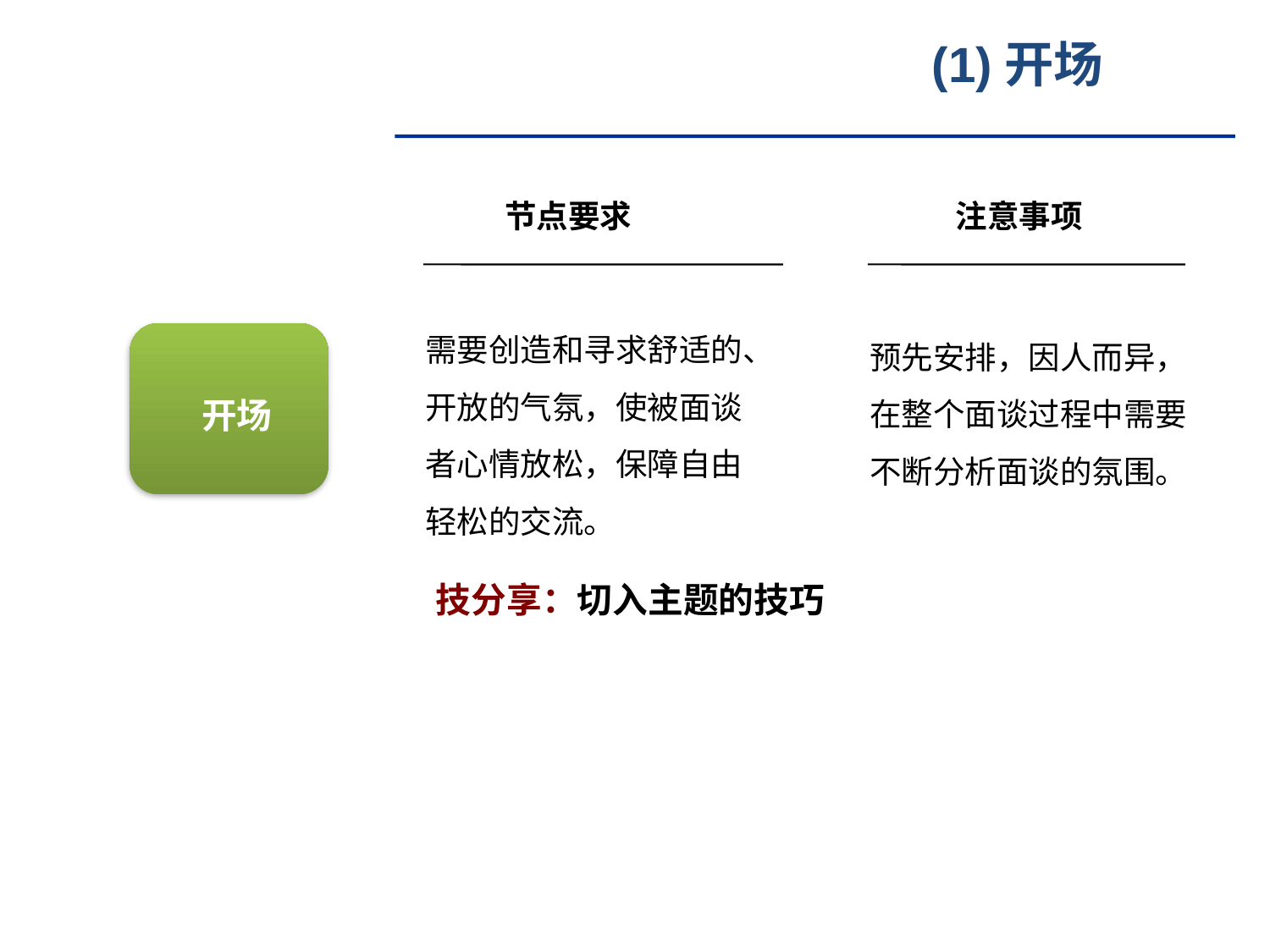

(1)开场

节点要求
注意事项

需要创造和寻求舒适的、开放的气氛，使被面谈者心情放松，保障自由轻松的交流。
预先安排，因人而异，在整个面谈过程中需要不断分析面谈的氛围。

 开场
技分享：切入主题的技巧